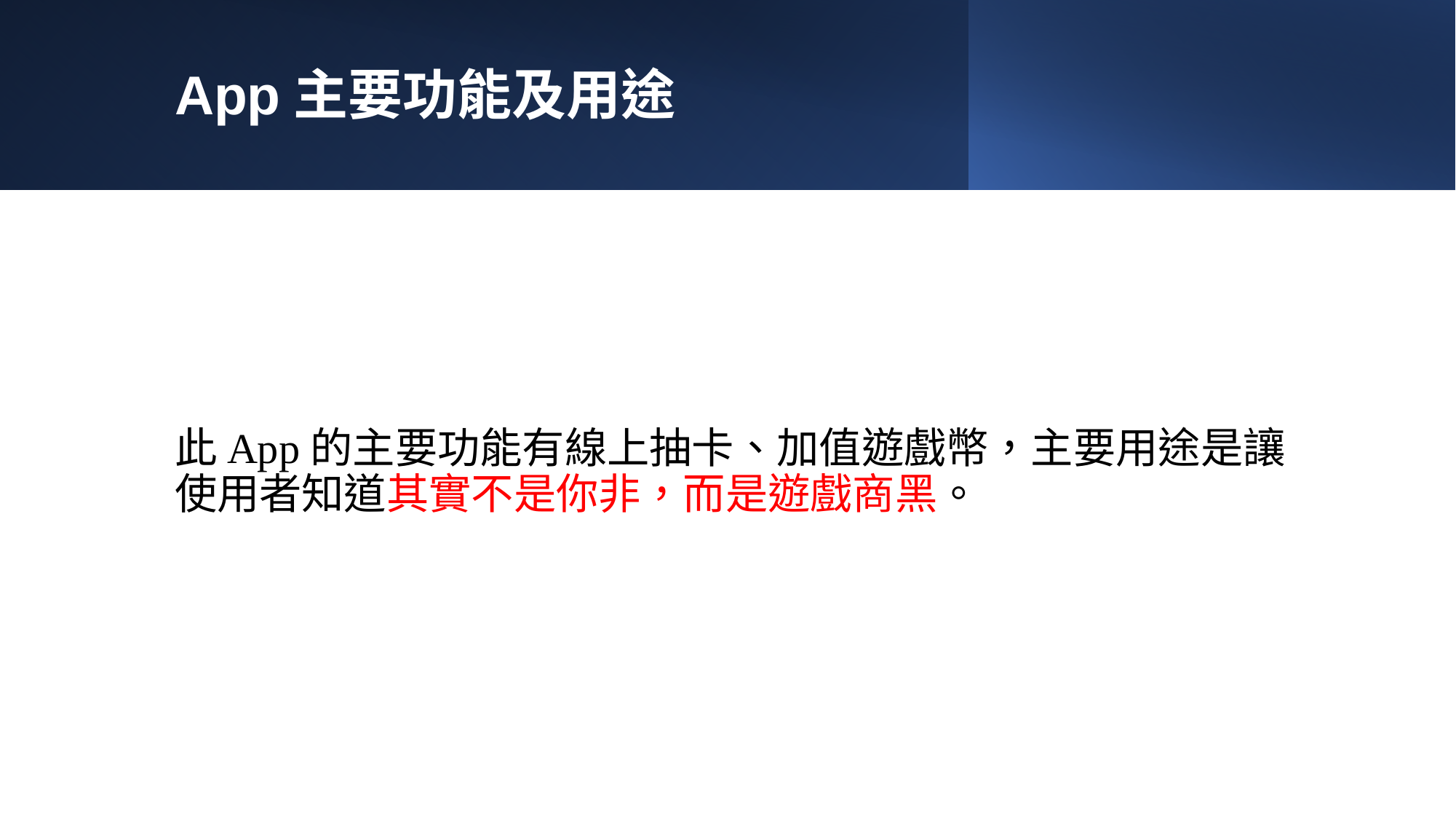

# App主要功能及用途
此App的主要功能有線上抽卡、加值遊戲幣，主要用途是讓使用者知道其實不是你非，而是遊戲商黑。